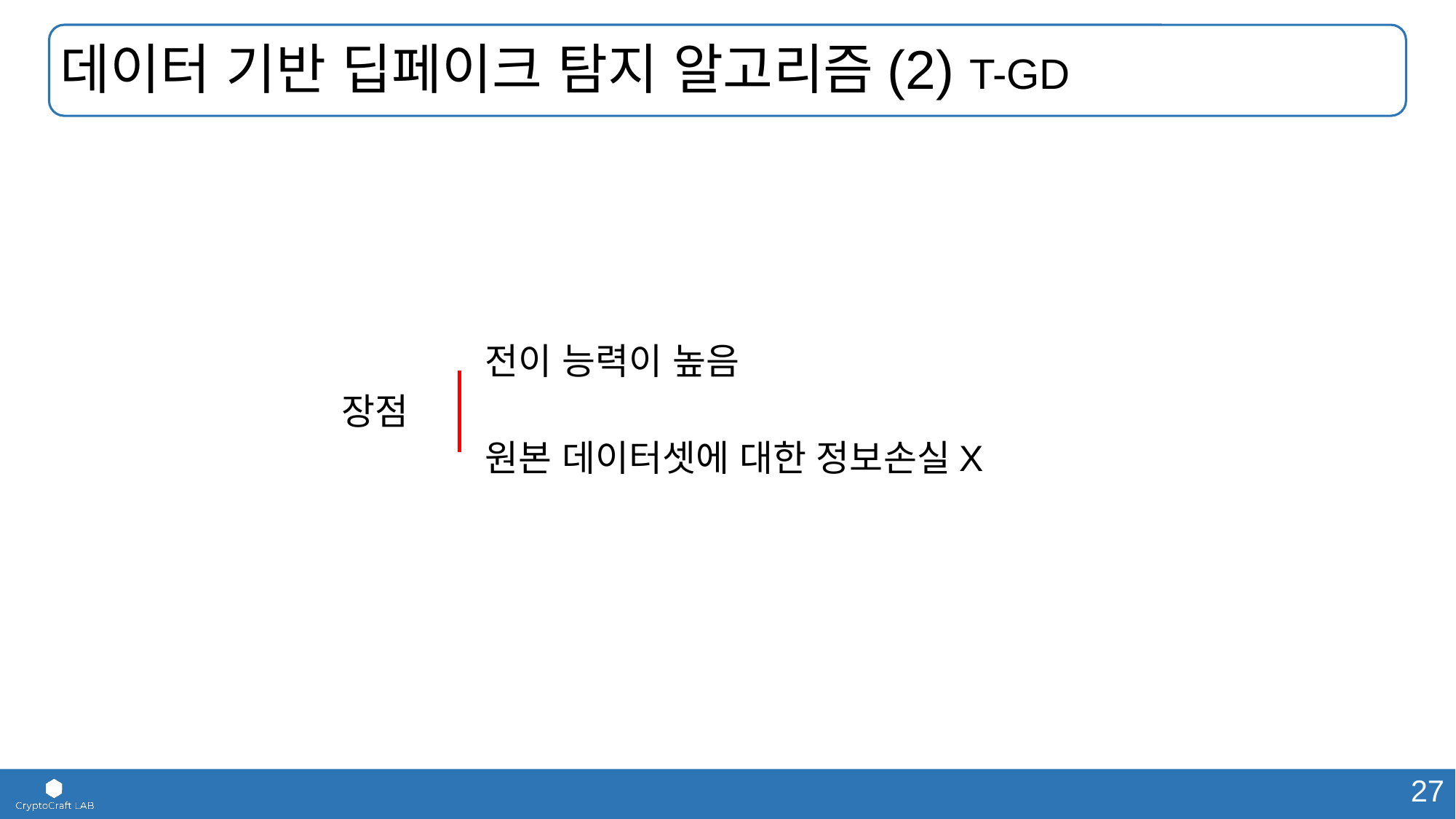

데이터 기반 딥페이크 탐지 알고리즘(2) T-GD
전이 능력이 높음
장점
원본 데이터셋에 대한 정보손실X